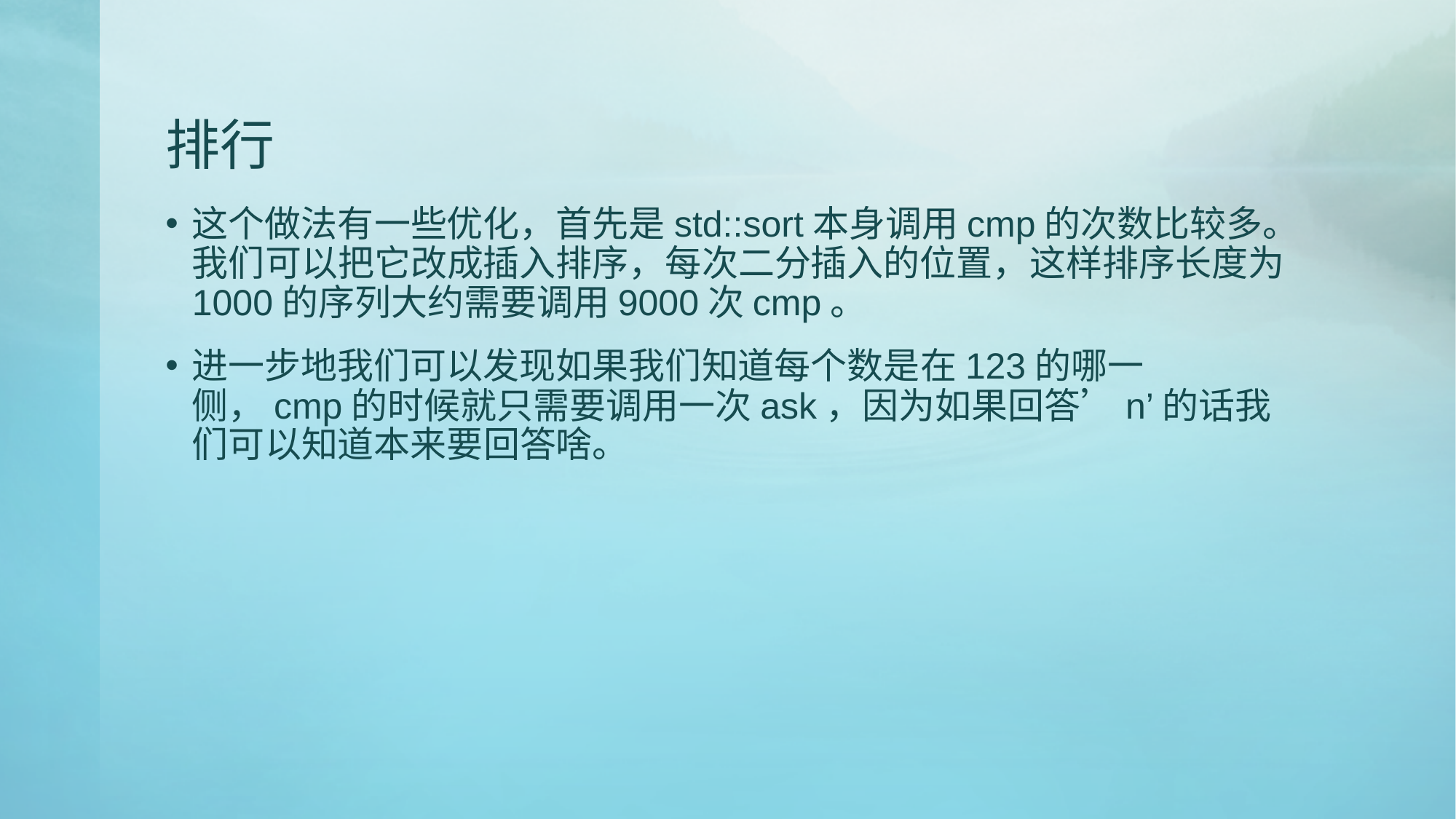

# 排行
这个做法有一些优化，首先是std::sort本身调用cmp的次数比较多。我们可以把它改成插入排序，每次二分插入的位置，这样排序长度为1000的序列大约需要调用9000次cmp。
进一步地我们可以发现如果我们知道每个数是在123的哪一侧，cmp的时候就只需要调用一次ask，因为如果回答’n’的话我们可以知道本来要回答啥。